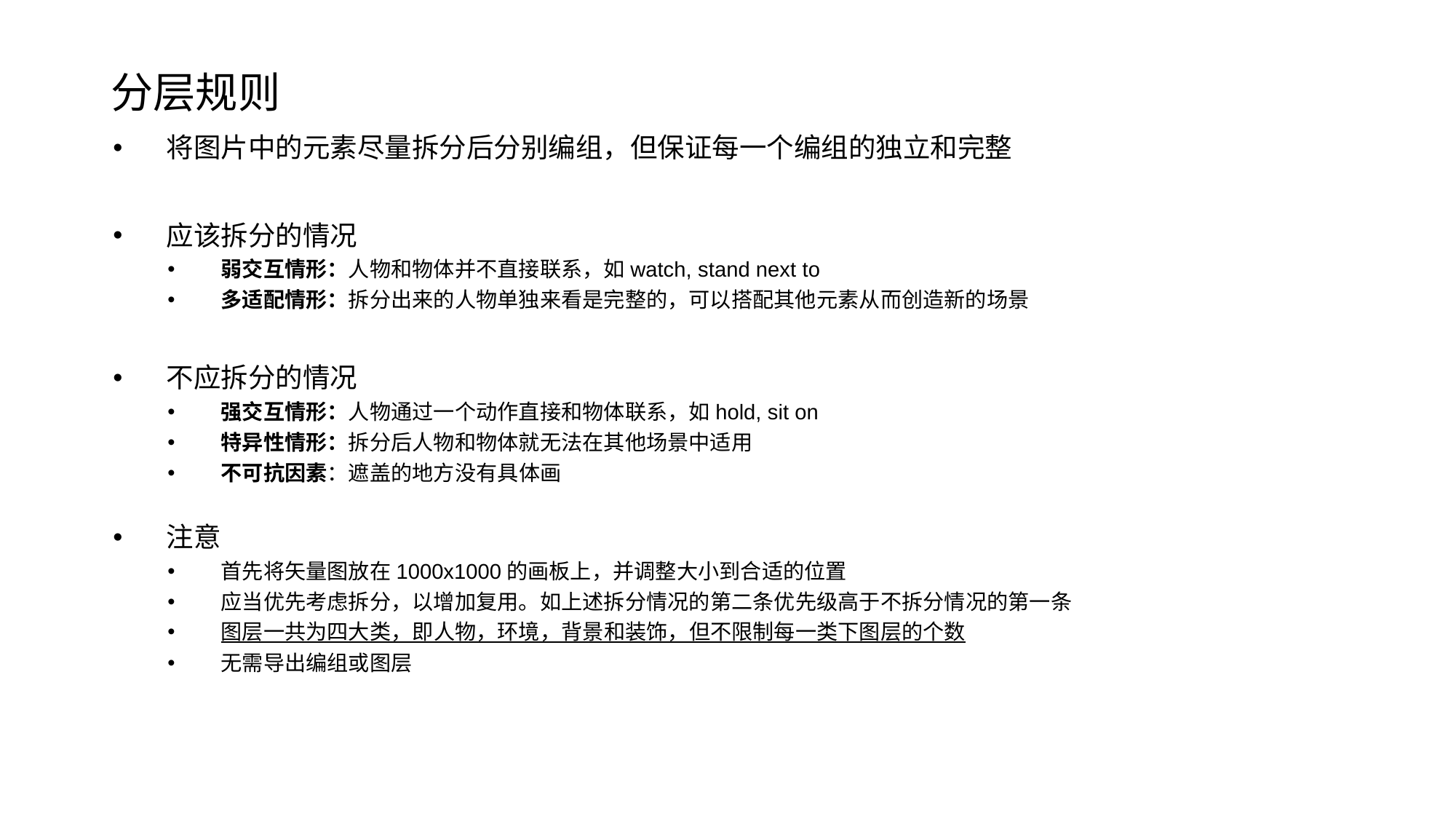

# 分层规则
将图片中的元素尽量拆分后分别编组，但保证每一个编组的独立和完整

应该拆分的情况
弱交互情形：人物和物体并不直接联系，如watch, stand next to
多适配情形：拆分出来的人物单独来看是完整的，可以搭配其他元素从而创造新的场景

不应拆分的情况
强交互情形：人物通过一个动作直接和物体联系，如hold, sit on
特异性情形：拆分后人物和物体就无法在其他场景中适用
不可抗因素：遮盖的地方没有具体画

注意
首先将矢量图放在1000x1000的画板上，并调整大小到合适的位置
应当优先考虑拆分，以增加复用。如上述拆分情况的第二条优先级高于不拆分情况的第一条
图层一共为四大类，即人物，环境，背景和装饰，但不限制每一类下图层的个数
无需导出编组或图层